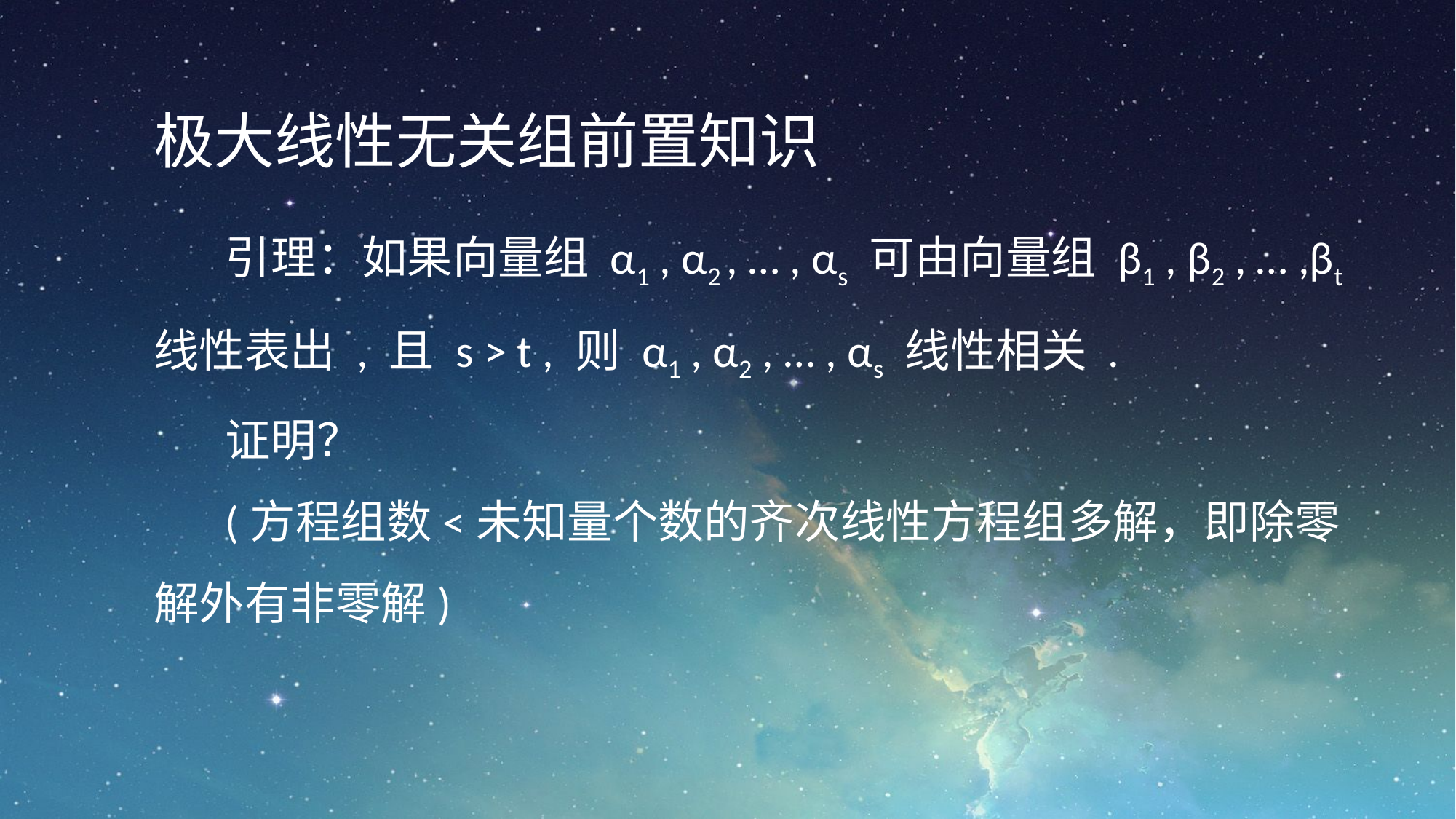

极大线性无关组前置知识
引理：如果向量组 α1 , α2 , … , αs 可由向量组 β1 , β2 , … ,βt 线性表出 , 且 s > t , 则 α1 , α2 , … , αs 线性相关 .
证明？
(方程组数<未知量个数的齐次线性方程组多解，即除零解外有非零解)